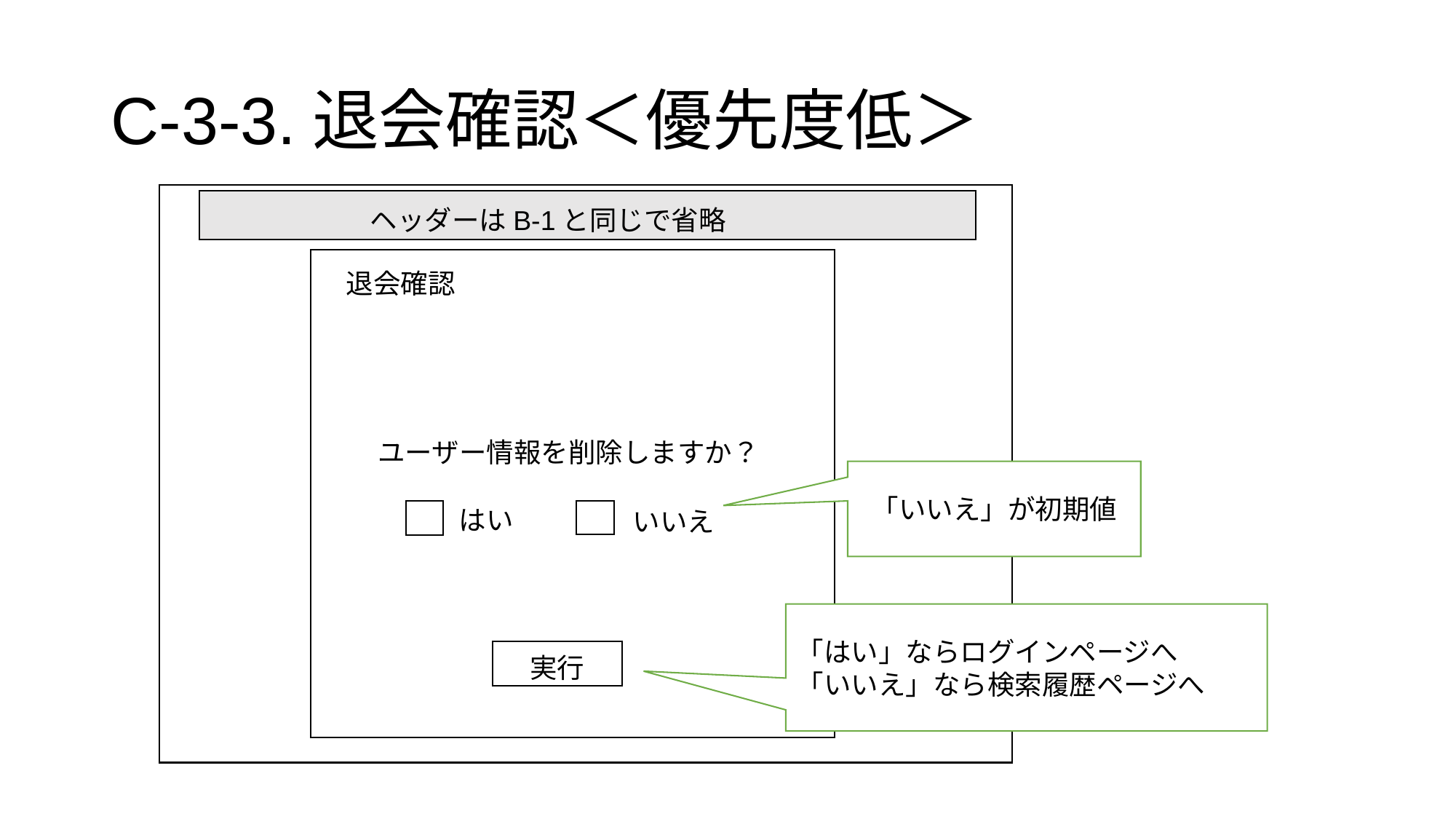

# C-3-3.退会確認＜優先度低＞

ヘッダーはB-1と同じで省略

退会確認
ユーザー情報を削除しますか？
「いいえ」が初期値
はい
いいえ

「はい」ならログインページへ
「いいえ」なら検索履歴ページへ

実行